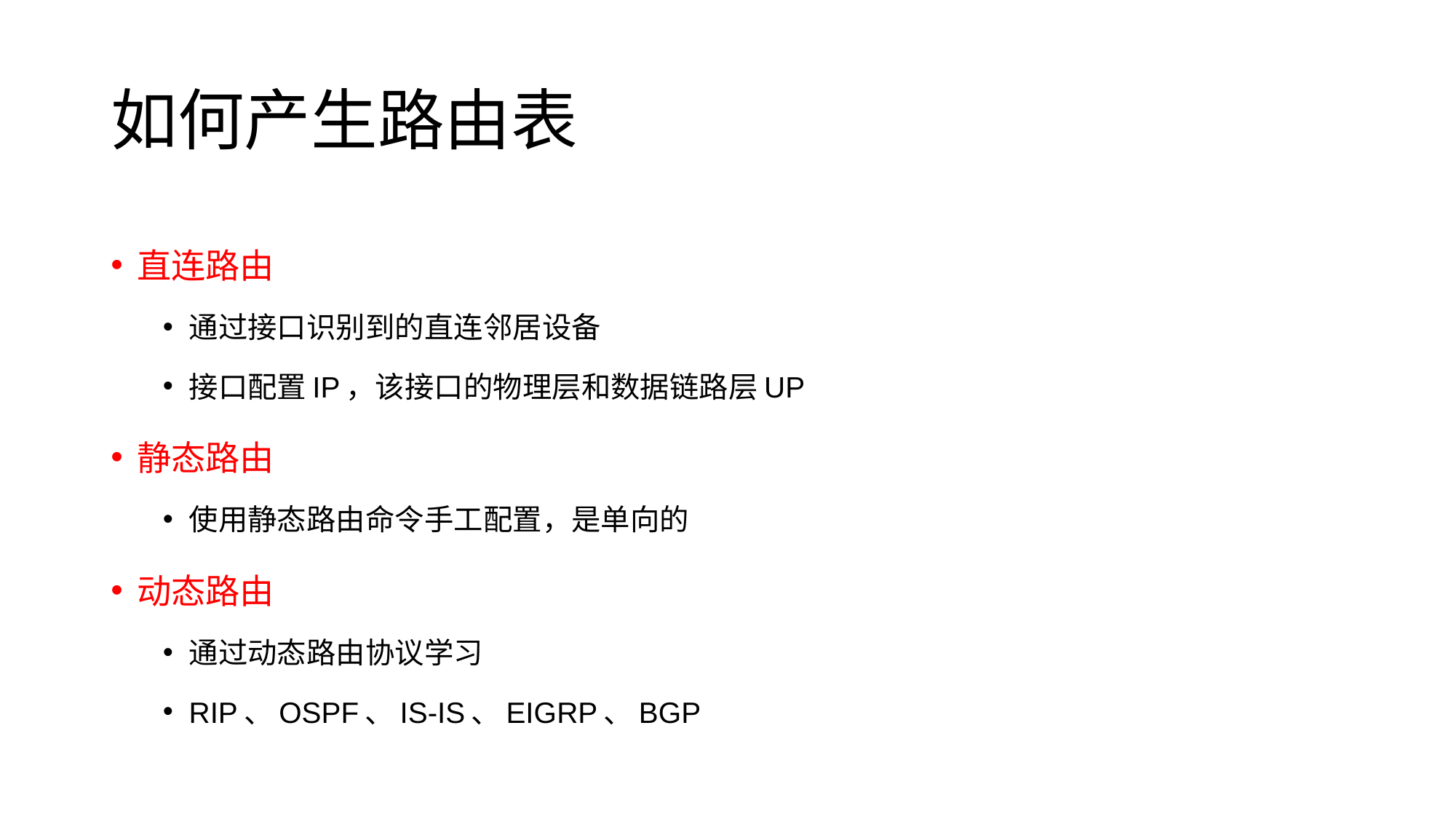

# 如何产生路由表
直连路由
通过接口识别到的直连邻居设备
接口配置IP，该接口的物理层和数据链路层UP
静态路由
使用静态路由命令手工配置，是单向的
动态路由
通过动态路由协议学习
RIP、OSPF、IS-IS、EIGRP、BGP